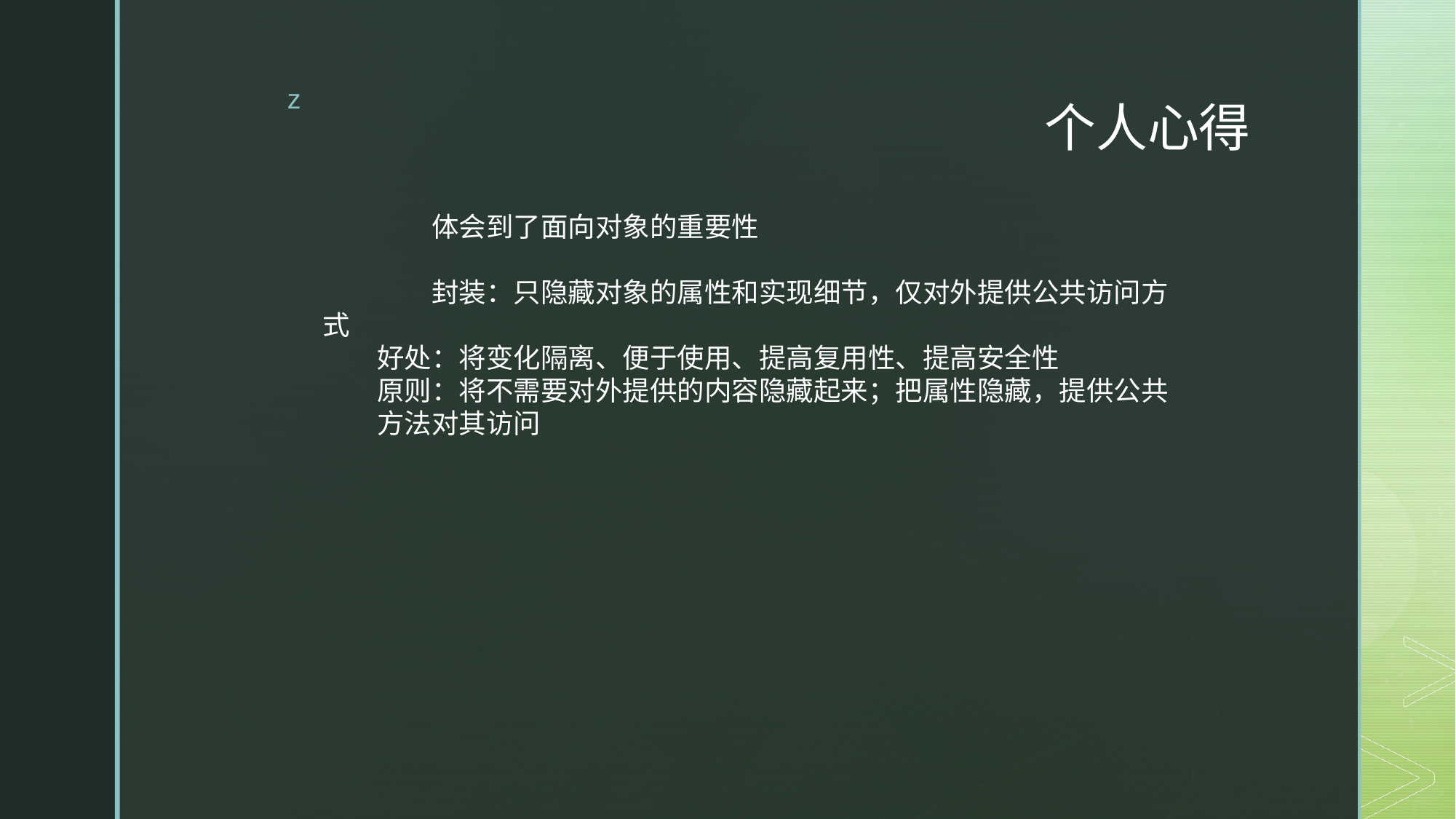

# 个人心得
	体会到了面向对象的重要性

	封装：只隐藏对象的属性和实现细节，仅对外提供公共访问方式
好处：将变化隔离、便于使用、提高复用性、提高安全性
原则：将不需要对外提供的内容隐藏起来；把属性隐藏，提供公共方法对其访问